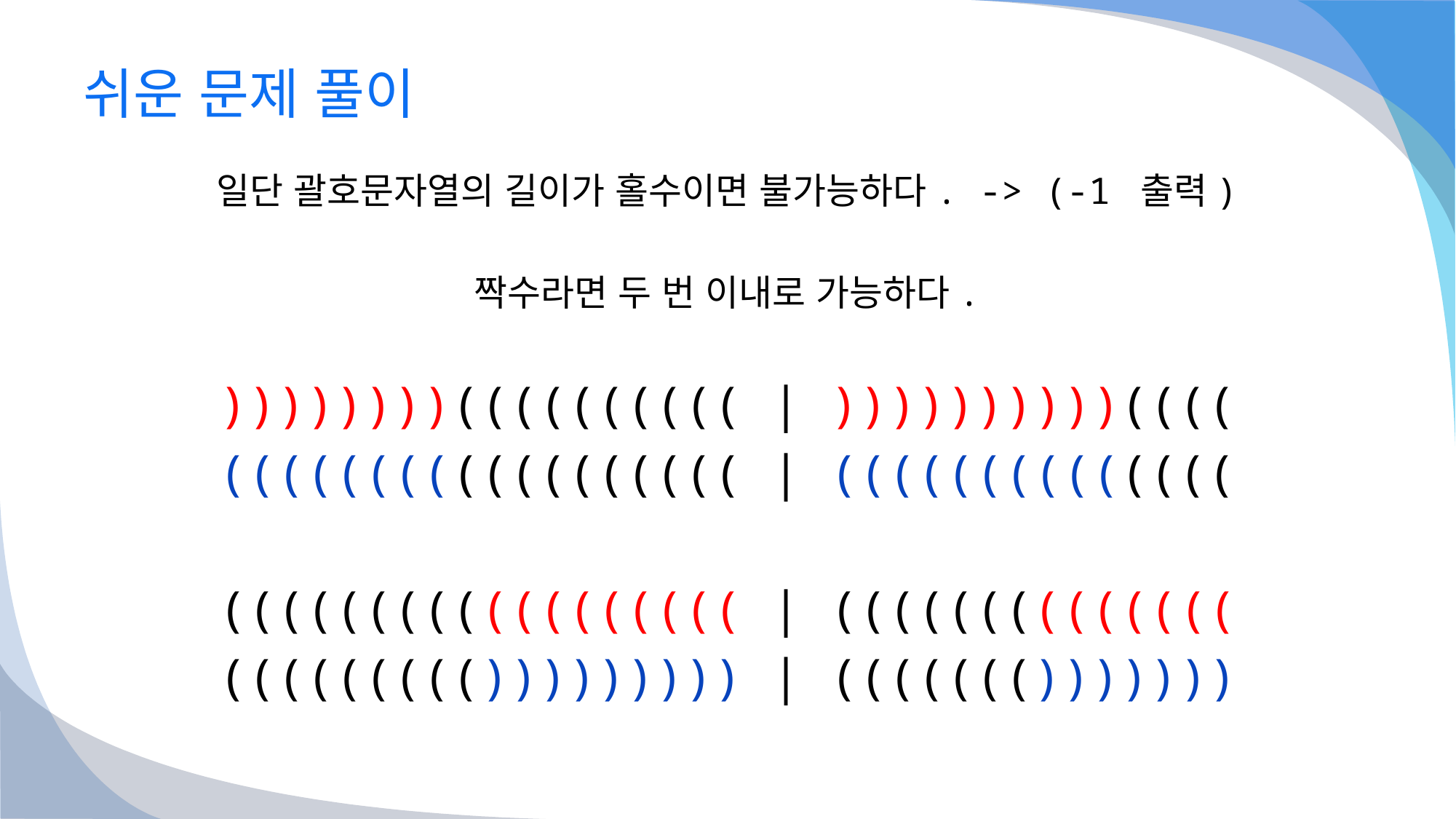

# 쉬운 문제 풀이
일단 괄호문자열의 길이가 홀수이면 불가능하다. -> (-1 출력)

짝수라면 두 번 이내로 가능하다.

))))))))(((((((((( | ))))))))))((((
(((((((((((((((((( | ((((((((((((((

(((((((((((((((((( | ((((((((((((((
((((((((())))))))) | ((((((()))))))